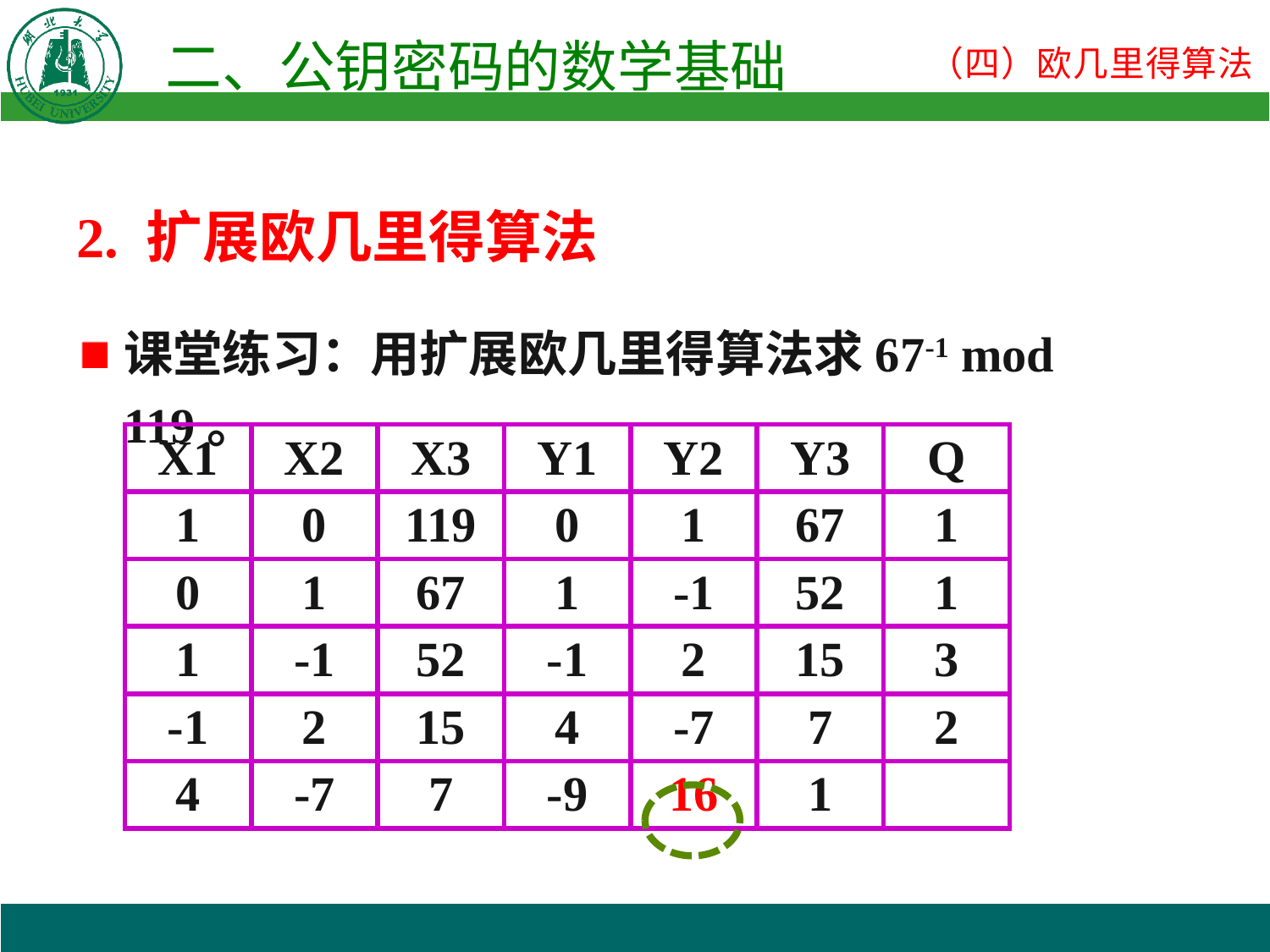

2. 扩展欧几里得算法
课堂练习：用扩展欧几里得算法求67-1 mod 119。

| X1 | X2 | X3 | Y1 | Y2 | Y3 | Q |
| --- | --- | --- | --- | --- | --- | --- |
| 1 | 0 | 119 | 0 | 1 | 67 | 1 |
| 0 | 1 | 67 | 1 | -1 | 52 | 1 |
| 1 | -1 | 52 | -1 | 2 | 15 | 3 |
| -1 | 2 | 15 | 4 | -7 | 7 | 2 |
| 4 | -7 | 7 | -9 | 16 | 1 |  |